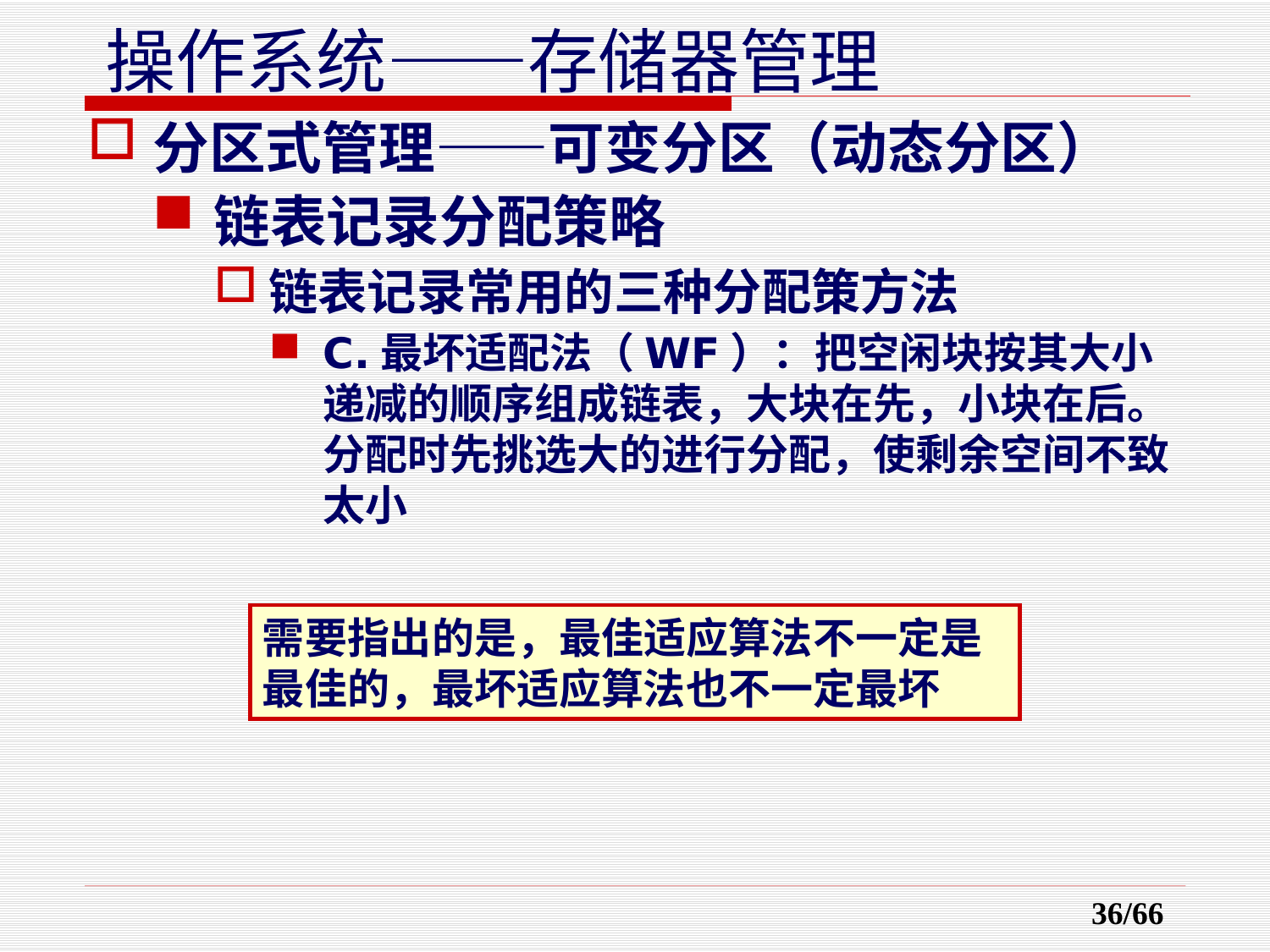

分区式管理——可变分区（动态分区）
链表记录分配策略
链表记录常用的三种分配策方法
C.最坏适配法（WF）：把空闲块按其大小递减的顺序组成链表，大块在先，小块在后。分配时先挑选大的进行分配，使剩余空间不致太小
需要指出的是，最佳适应算法不一定是最佳的，最坏适应算法也不一定最坏